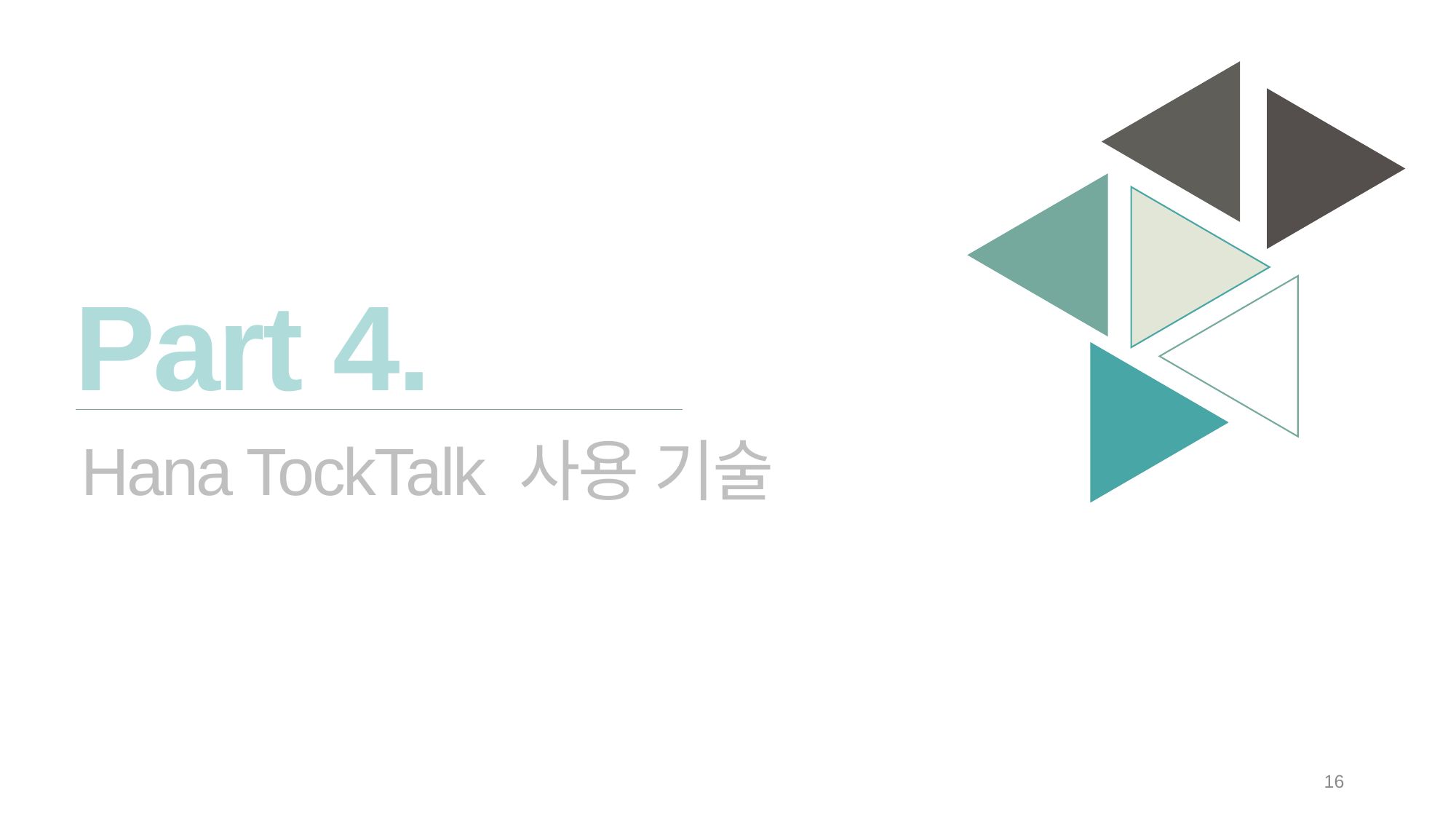

Part 4.
Hana TockTalk 사용 기술
16